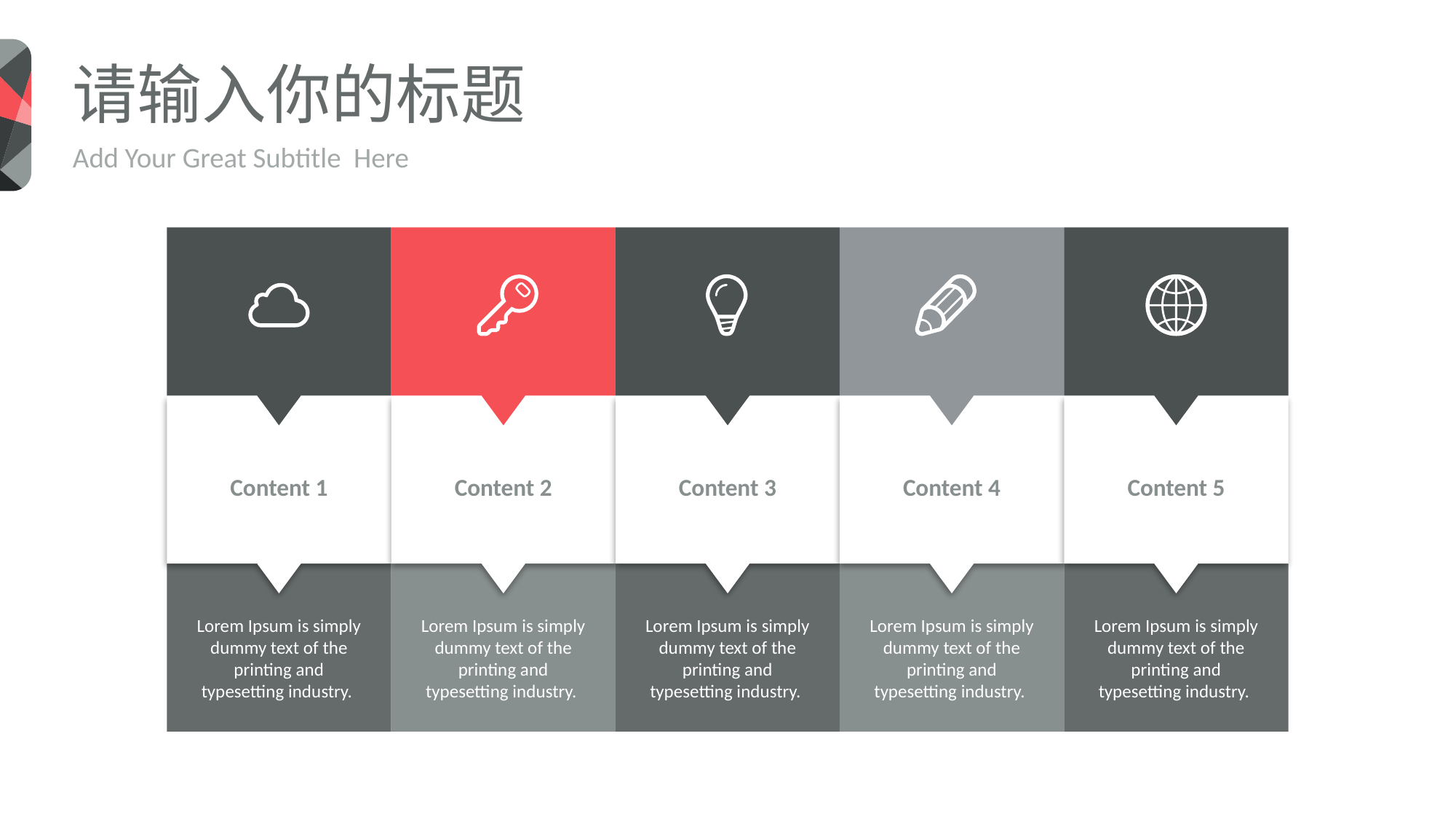

请输入你的标题
Add Your Great Subtitle  Here

Content 4
Content 1
Content 2
Content 3
Content 5

Lorem Ipsum is simply dummy text of the printing and typesetting industry.
Lorem Ipsum is simply dummy text of the printing and typesetting industry.
Lorem Ipsum is simply dummy text of the printing and typesetting industry.
Lorem Ipsum is simply dummy text of the printing and typesetting industry.
Lorem Ipsum is simply dummy text of the printing and typesetting industry.